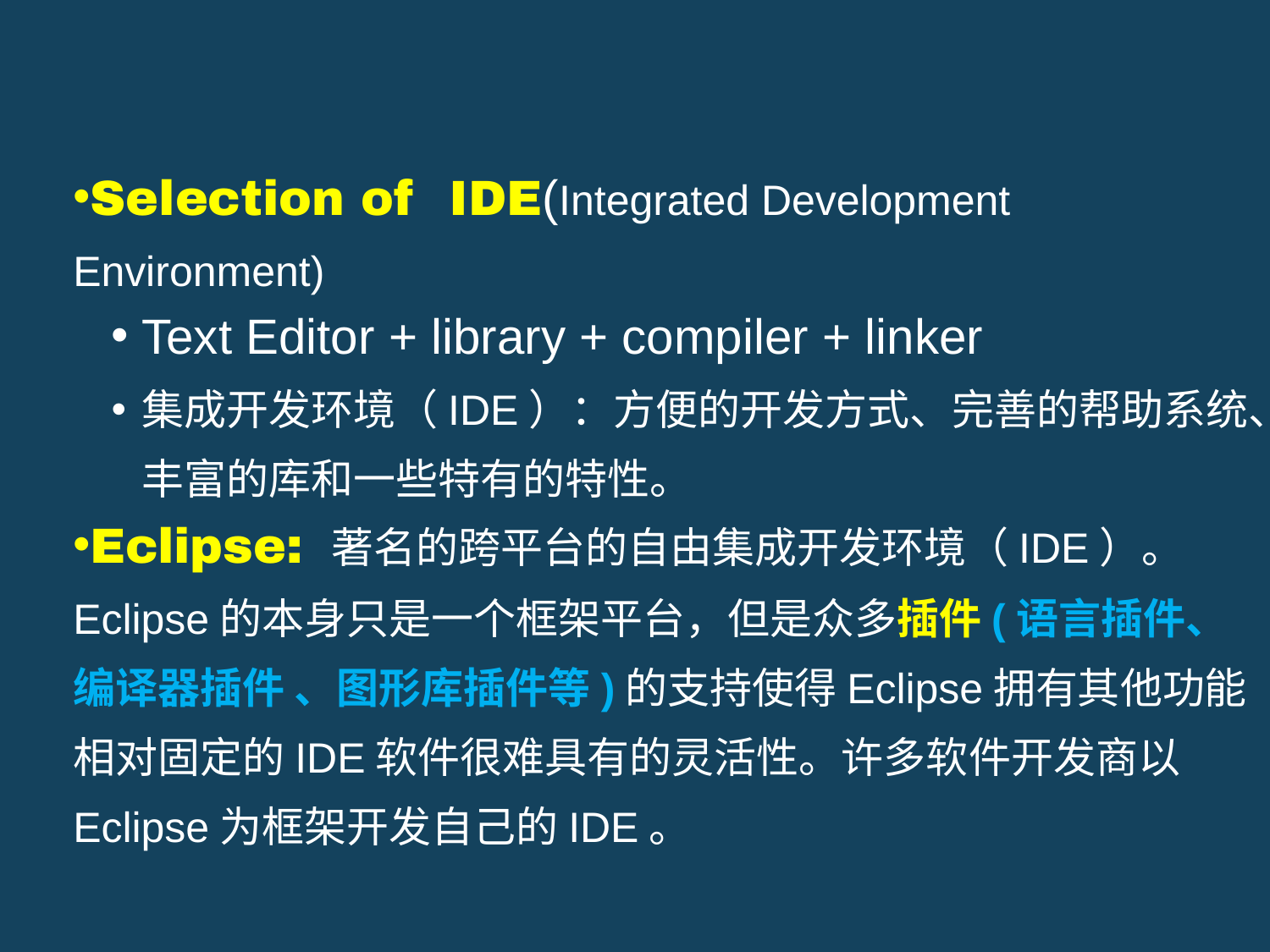

Selection of  IDE(Integrated Development Environment)
Text Editor + library + compiler + linker
集成开发环境（IDE）：方便的开发方式、完善的帮助系统、丰富的库和一些特有的特性。
Eclipse: 著名的跨平台的自由集成开发环境（IDE）。 Eclipse的本身只是一个框架平台，但是众多插件(语言插件、编译器插件 、图形库插件等)的支持使得Eclipse拥有其他功能相对固定的IDE软件很难具有的灵活性。许多软件开发商以Eclipse为框架开发自己的IDE。